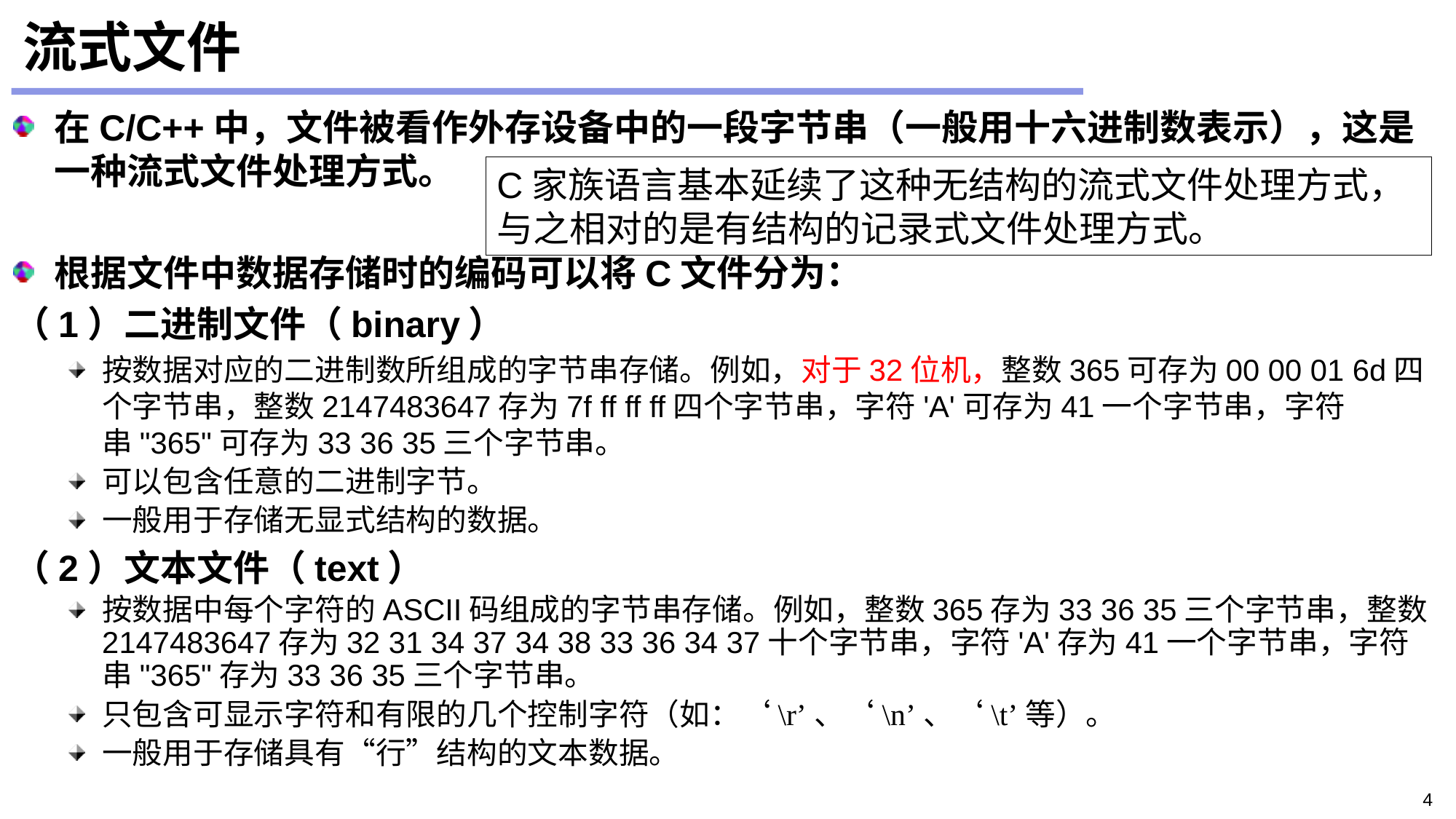

# 流式文件
在C/C++中，文件被看作外存设备中的一段字节串（一般用十六进制数表示），这是一种流式文件处理方式。

根据文件中数据存储时的编码可以将C文件分为：
（1）二进制文件（binary）
按数据对应的二进制数所组成的字节串存储。例如，对于32位机，整数365可存为00 00 01 6d四个字节串，整数2147483647存为7f ff ff ff四个字节串，字符'A'可存为41一个字节串，字符串"365"可存为33 36 35三个字节串。
可以包含任意的二进制字节。
一般用于存储无显式结构的数据。
（2）文本文件（text）
按数据中每个字符的ASCII码组成的字节串存储。例如，整数365存为33 36 35三个字节串，整数2147483647存为32 31 34 37 34 38 33 36 34 37十个字节串，字符'A'存为41一个字节串，字符串"365"存为33 36 35三个字节串。
只包含可显示字符和有限的几个控制字符（如：‘\r’、‘\n’、‘\t’等）。
一般用于存储具有“行”结构的文本数据。
C家族语言基本延续了这种无结构的流式文件处理方式，与之相对的是有结构的记录式文件处理方式。
4